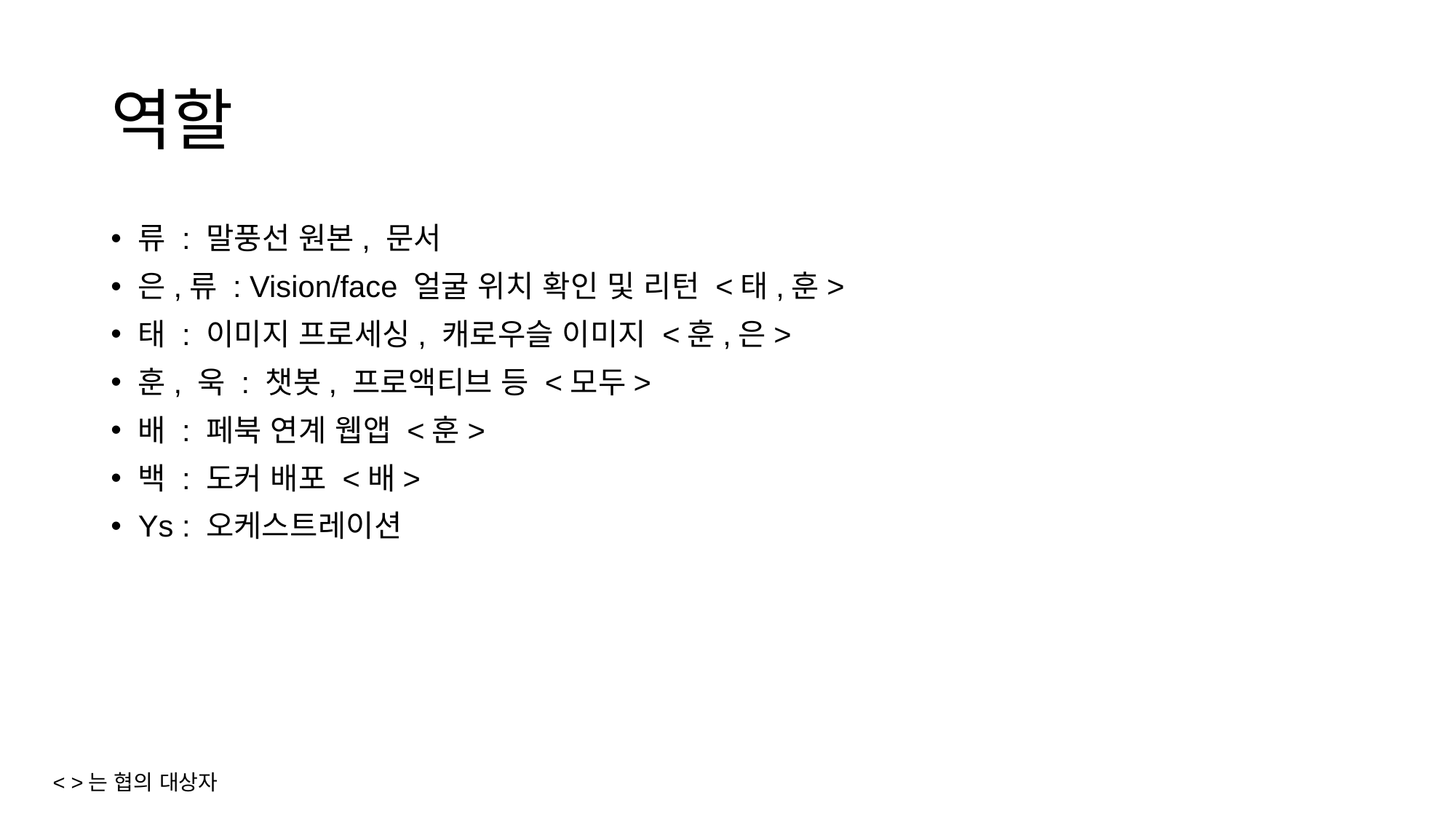

# 역할
류 : 말풍선 원본, 문서
은,류 : Vision/face 얼굴 위치 확인 및 리턴 <태,훈>
태 : 이미지 프로세싱, 캐로우슬 이미지 <훈,은>
훈, 욱 : 챗봇, 프로액티브 등 <모두>
배 : 페북 연계 웹앱 <훈>
백 : 도커 배포 <배>
Ys : 오케스트레이션

< >는 협의 대상자